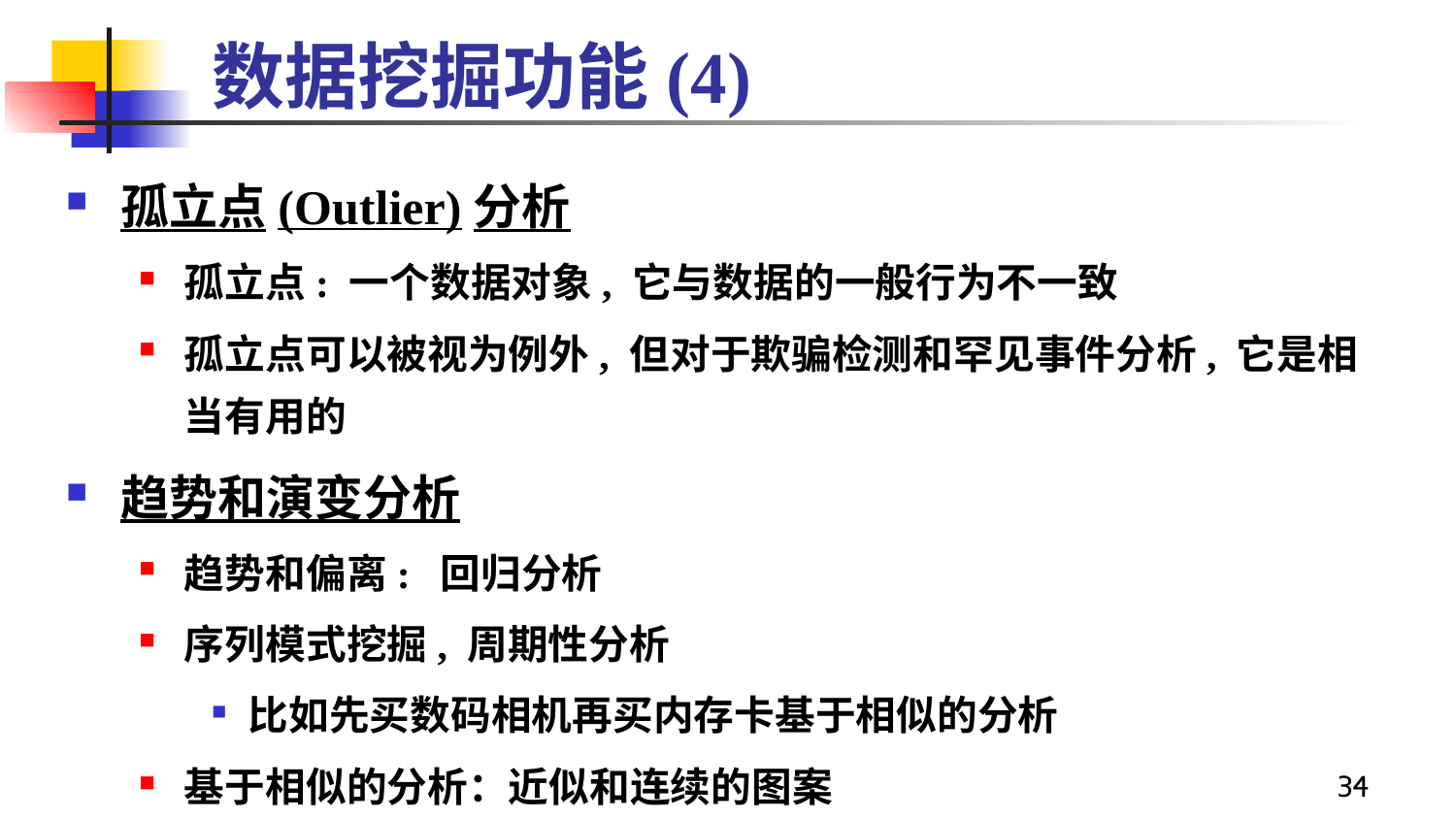

# 数据挖掘功能(4)
孤立点(Outlier)分析
孤立点: 一个数据对象, 它与数据的一般行为不一致
孤立点可以被视为例外, 但对于欺骗检测和罕见事件分析, 它是相当有用的
趋势和演变分析
趋势和偏离:  回归分析
序列模式挖掘, 周期性分析
比如先买数码相机再买内存卡基于相似的分析
基于相似的分析：近似和连续的图案

34